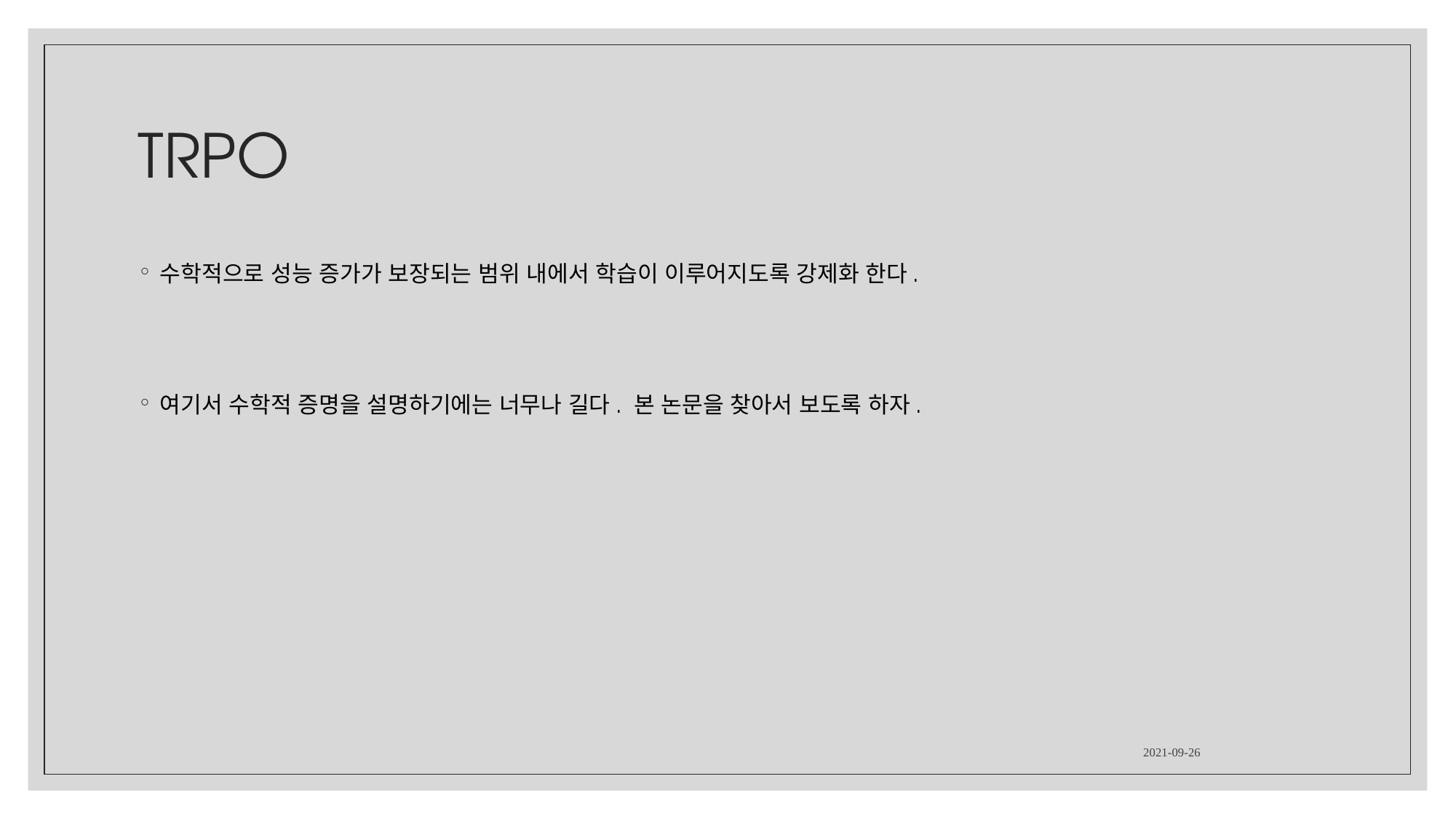

# TRPO
수학적으로 성능 증가가 보장되는 범위 내에서 학습이 이루어지도록 강제화 한다.

여기서 수학적 증명을 설명하기에는 너무나 길다. 본 논문을 찾아서 보도록 하자.

2021-09-26